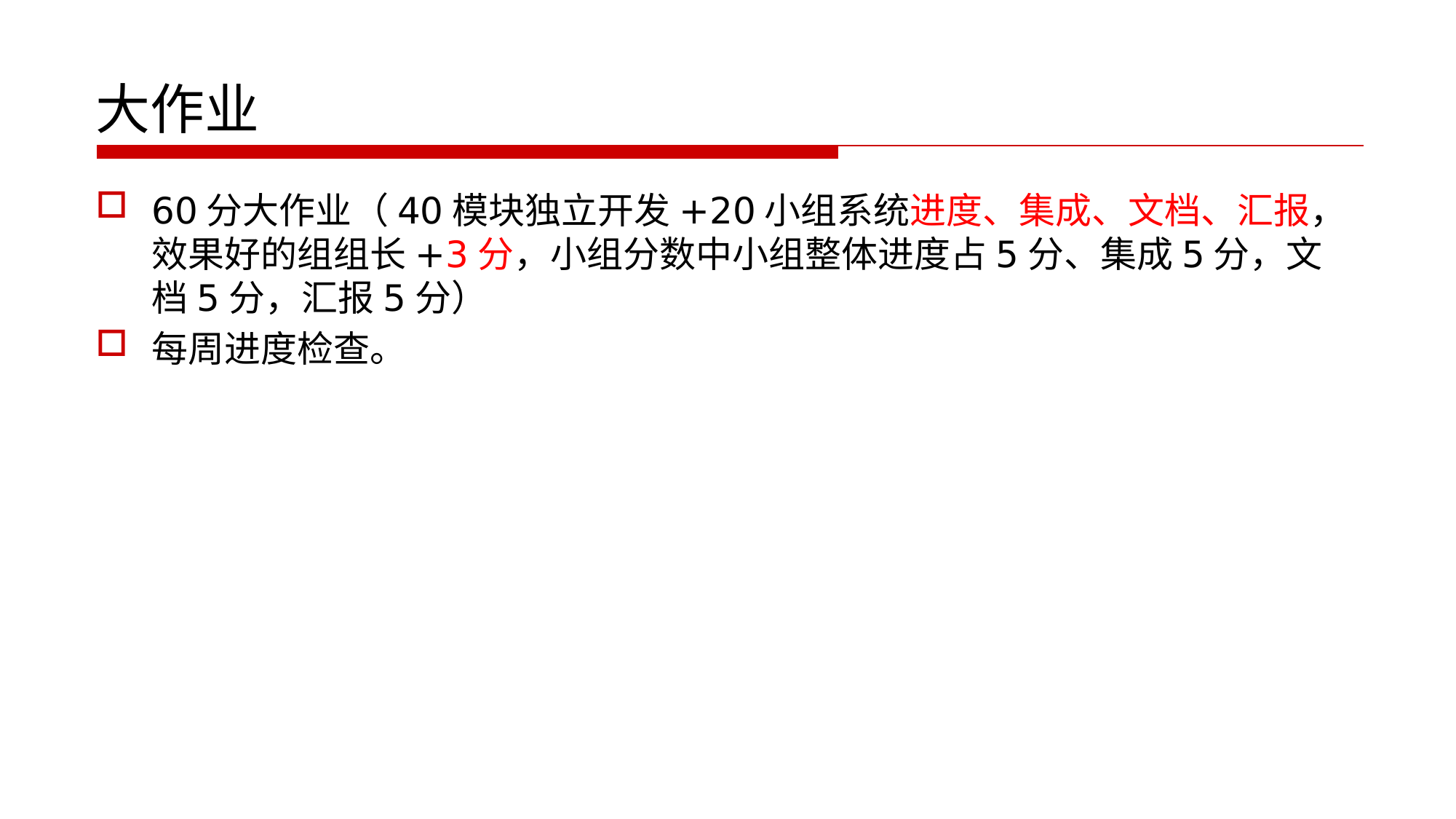

# 大作业
60分大作业（40模块独立开发+20小组系统进度、集成、文档、汇报，效果好的组组长+3分，小组分数中小组整体进度占5分、集成5分，文档5分，汇报5分）
每周进度检查。